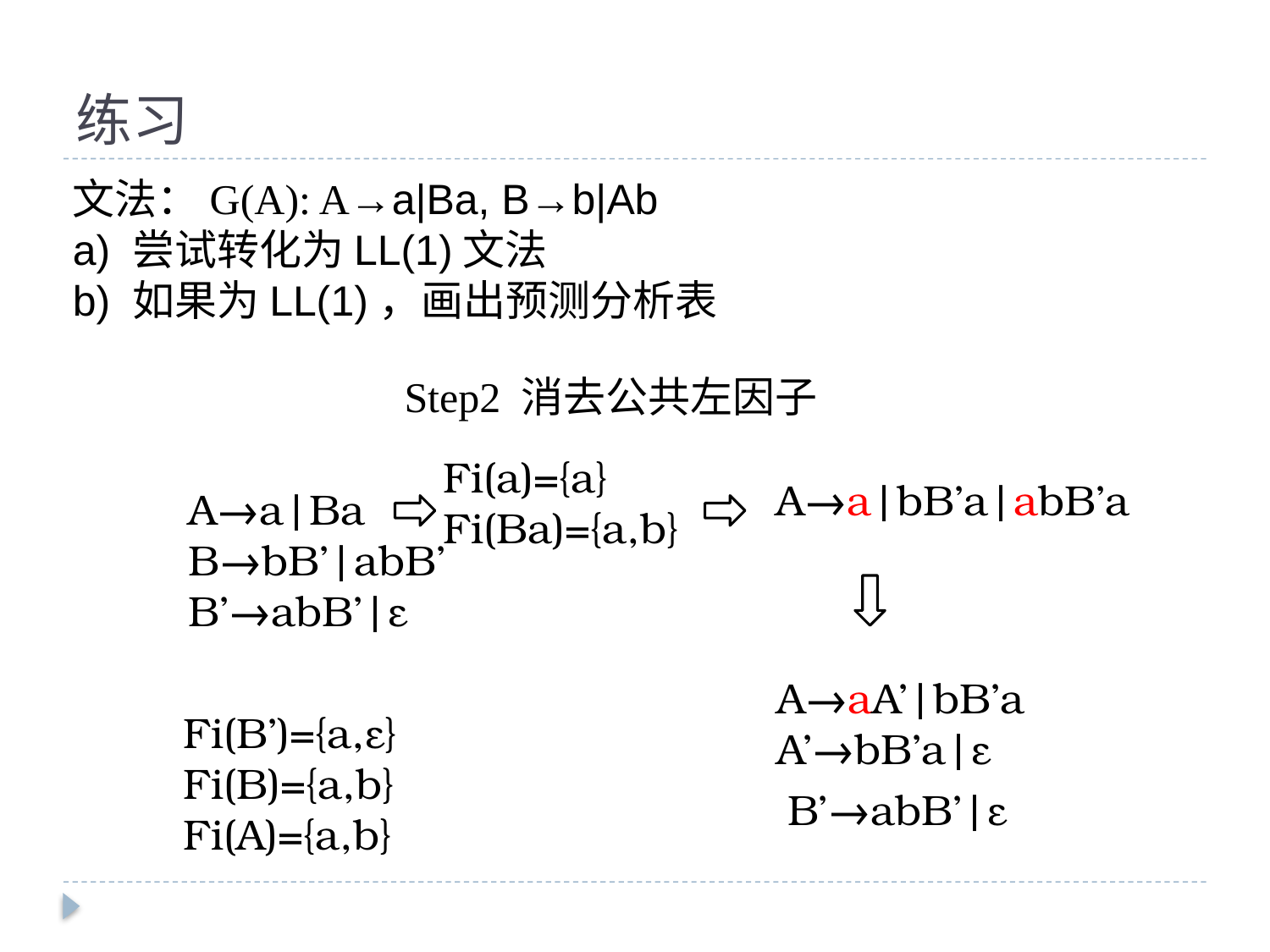

# 练习
文法：G(A): A→a|Ba, B→b|Ab
a) 尝试转化为LL(1)文法
b) 如果为LL(1)，画出预测分析表
Step2 消去公共左因子
Fi(a)={a}
Fi(Ba)={a,b}

A→a|bB’a|abB’a

A→a|Ba
B→bB’|abB’
B’→abB’|ε

A→aA’|bB’a
A’→bB’a|ε
Fi(B’)={a,ε}
Fi(B)={a,b}
Fi(A)={a,b}
B’→abB’|ε